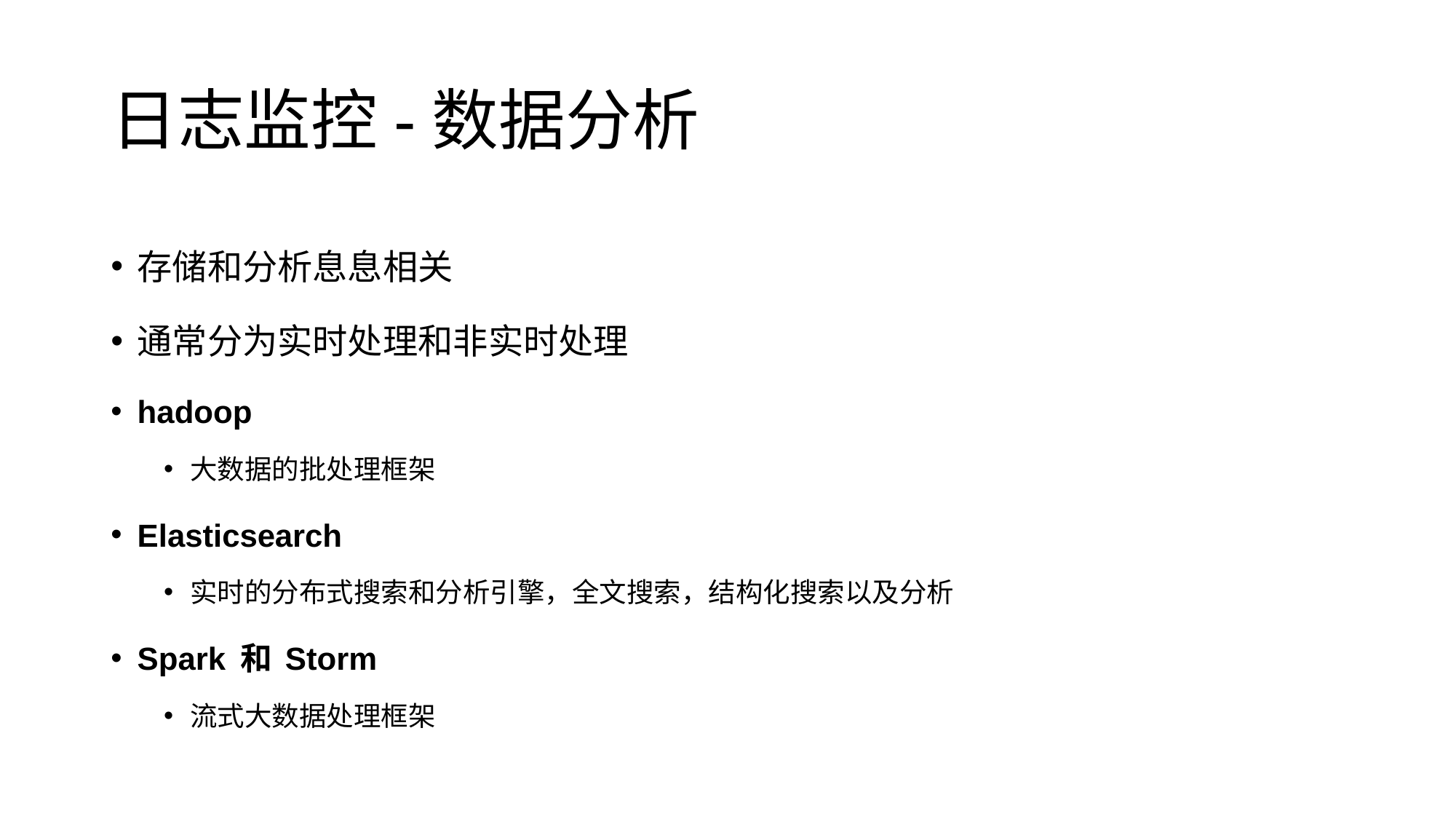

# 日志监控-数据分析
存储和分析息息相关
通常分为实时处理和非实时处理
hadoop
大数据的批处理框架
Elasticsearch
实时的分布式搜索和分析引擎，全文搜索，结构化搜索以及分析
Spark 和 Storm
流式大数据处理框架